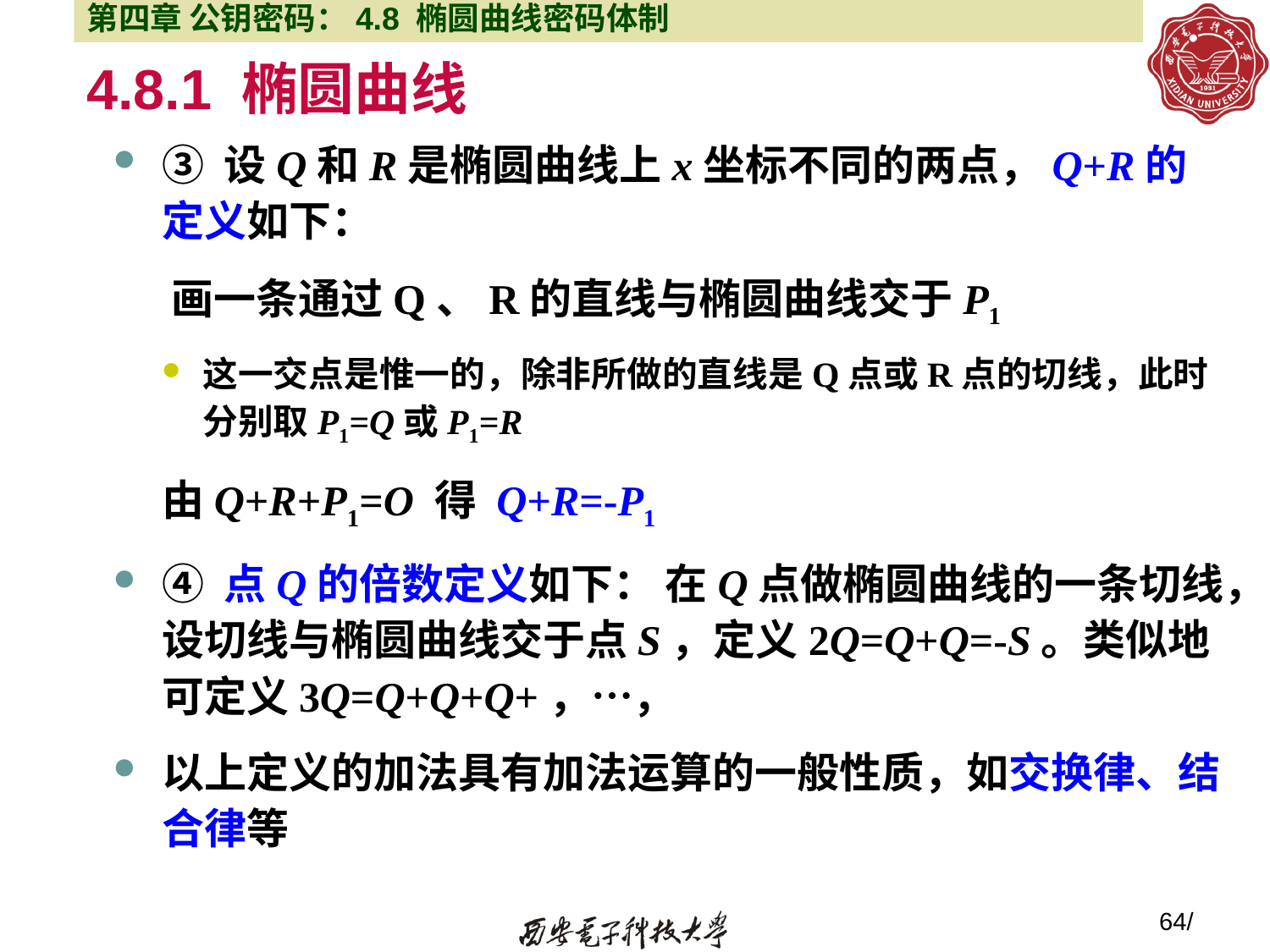

第四章 公钥密码：4.8 椭圆曲线密码体制
# 4.8.1 椭圆曲线
③ 设Q和R是椭圆曲线上x坐标不同的两点，Q+R的定义如下：
     画一条通过Q、R的直线与椭圆曲线交于P1
这一交点是惟一的，除非所做的直线是Q点或R点的切线，此时分别取P1=Q或P1=R
    由Q+R+P1=O 得 Q+R=-P1
④ 点Q的倍数定义如下： 在Q点做椭圆曲线的一条切线，设切线与椭圆曲线交于点S，定义2Q=Q+Q=-S。类似地可定义3Q=Q+Q+Q+，…，
以上定义的加法具有加法运算的一般性质，如交换律、结合律等
64/